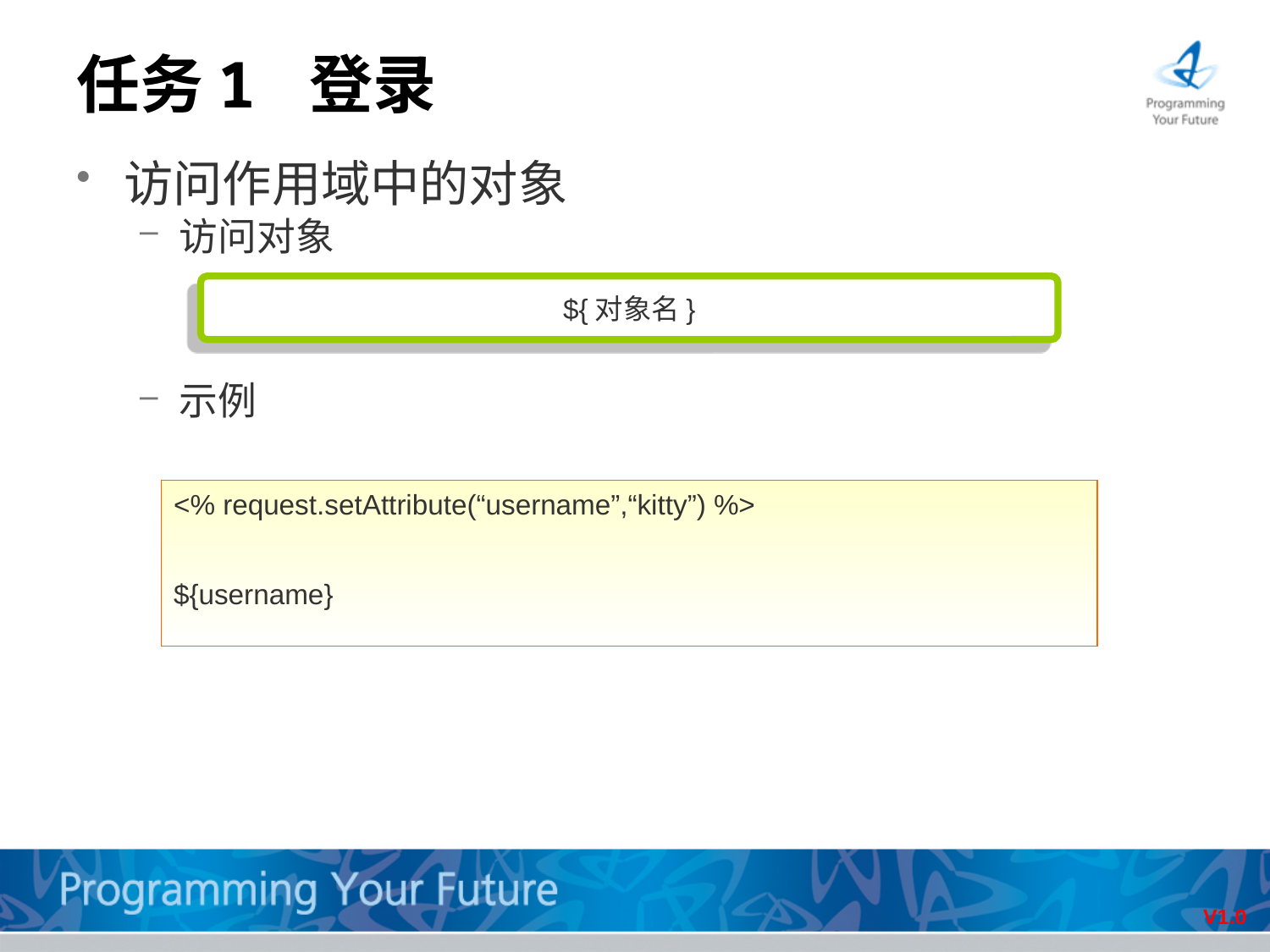

# 任务1 登录
访问作用域中的对象
访问对象

示例
${对象名}
<% request.setAttribute(“username”,“kitty”) %>

${username}